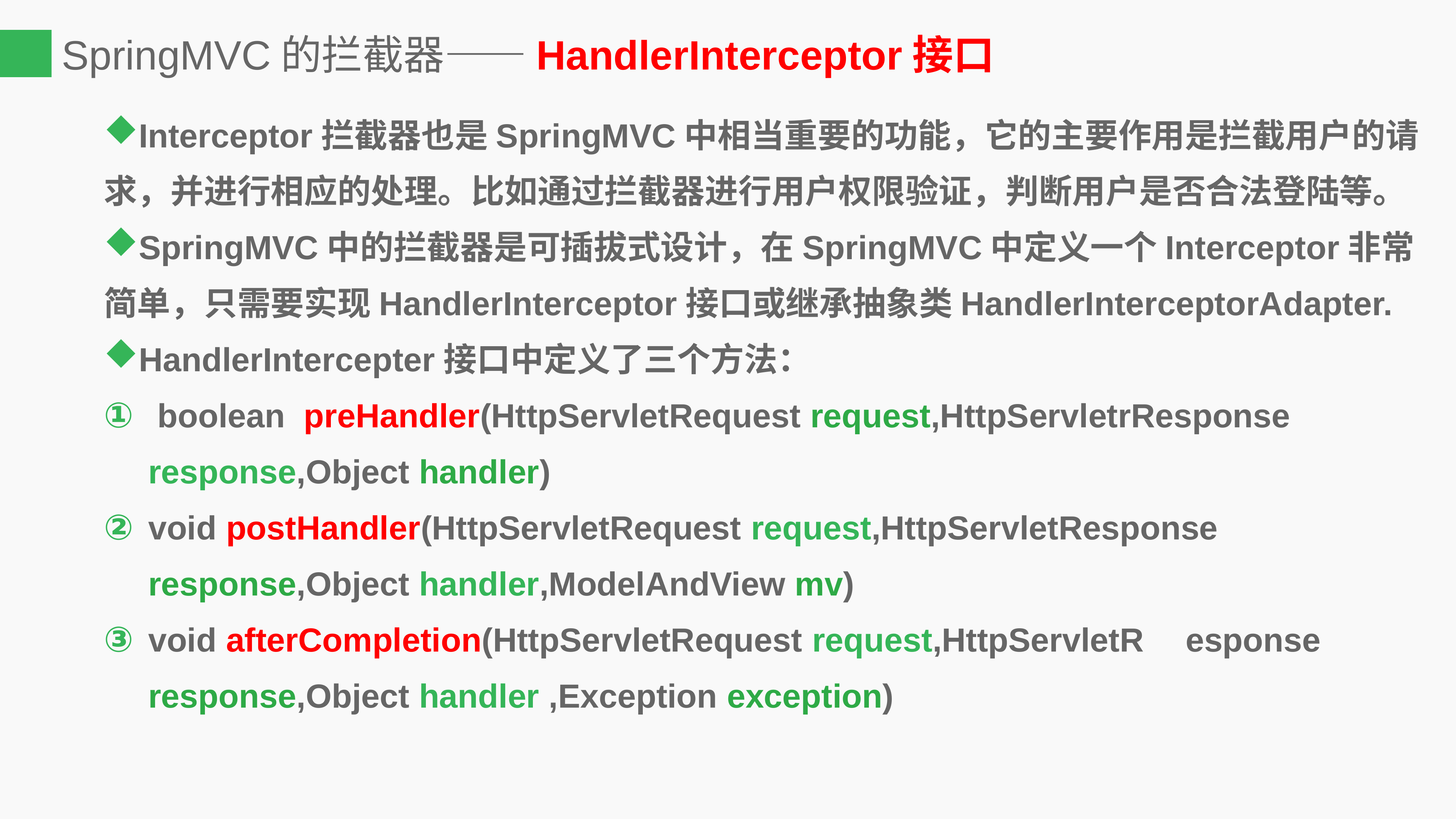

# SpringMVC的拦截器——HandlerInterceptor接口
Interceptor拦截器也是SpringMVC中相当重要的功能，它的主要作用是拦截用户的请求，并进行相应的处理。比如通过拦截器进行用户权限验证，判断用户是否合法登陆等。
SpringMVC中的拦截器是可插拔式设计，在SpringMVC中定义一个Interceptor非常简单，只需要实现HandlerInterceptor接口或继承抽象类HandlerInterceptorAdapter.
HandlerIntercepter接口中定义了三个方法：
 boolean  preHandler(HttpServletRequest request,HttpServletrResponse response,Object handler)
void postHandler(HttpServletRequest request,HttpServletResponse response,Object handler,ModelAndView mv)
void afterCompletion(HttpServletRequest request,HttpServletR	esponse  response,Object handler ,Exception exception)